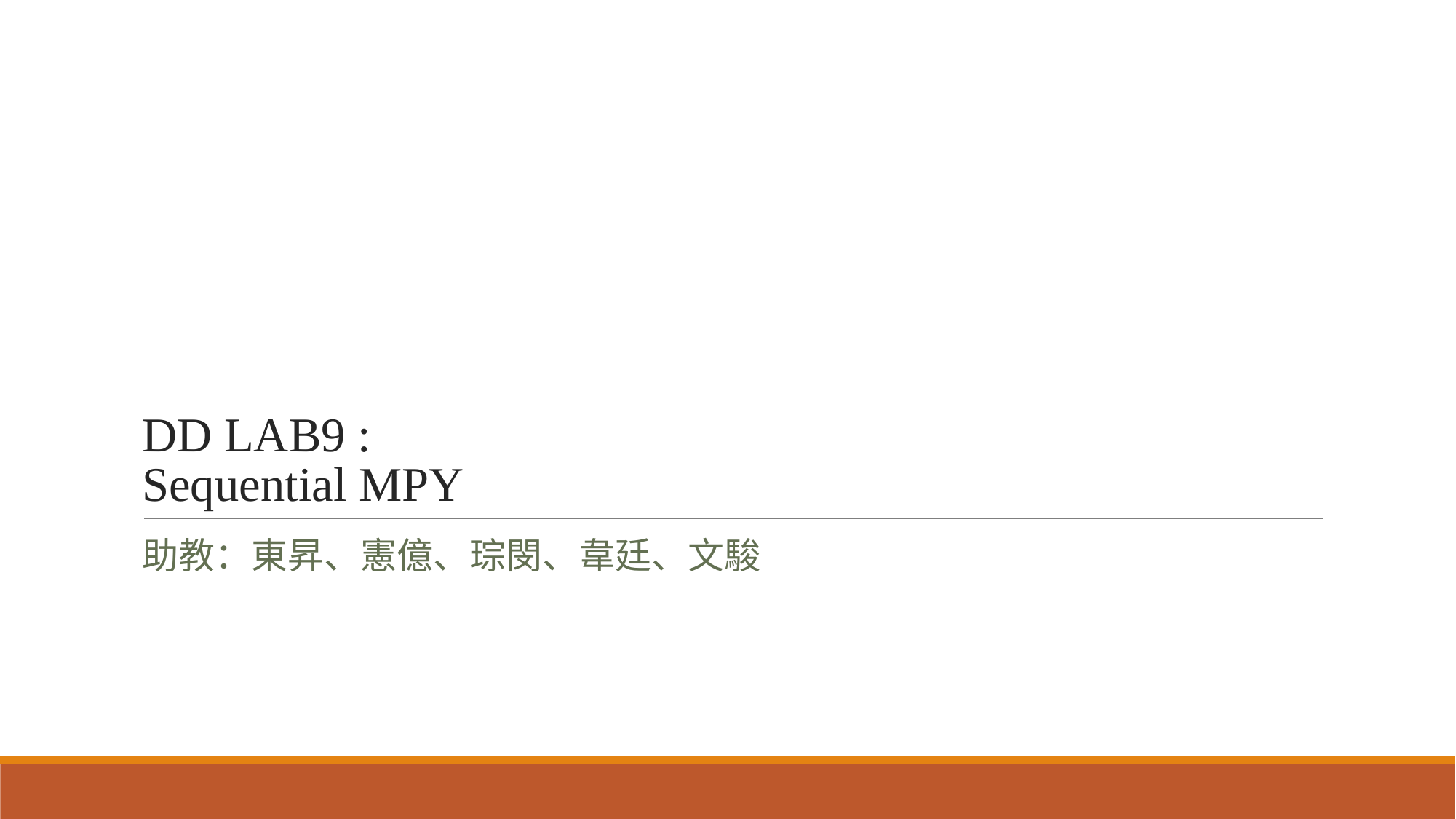

# DD LAB9 : Sequential MPY
助教：東昇、憲億、琮閔、韋廷、文駿